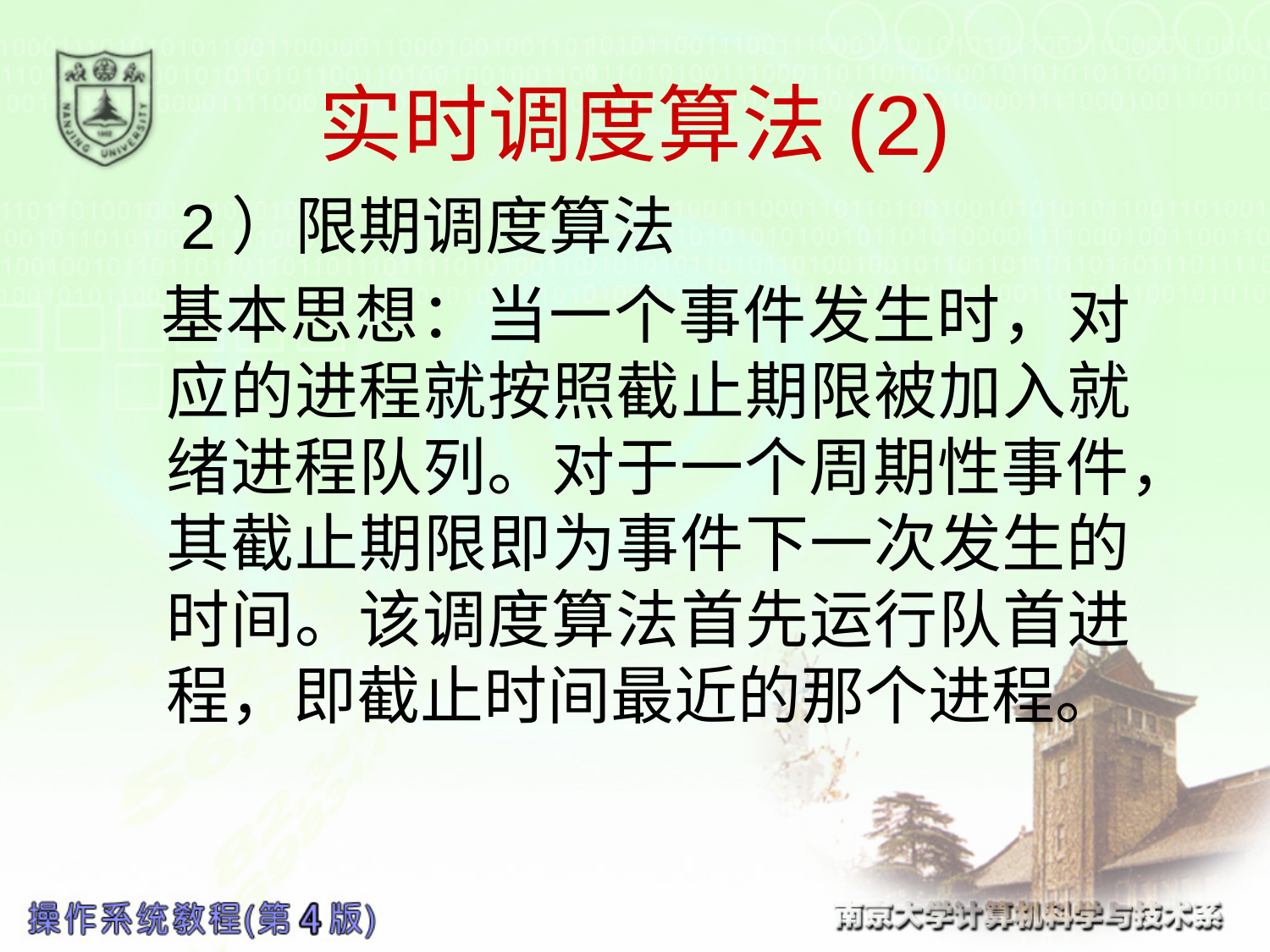

实时调度算法(2)
    2）限期调度算法
  基本思想：当一个事件发生时，对应的进程就按照截止期限被加入就绪进程队列。对于一个周期性事件，其截止期限即为事件下一次发生的时间。该调度算法首先运行队首进程，即截止时间最近的那个进程。